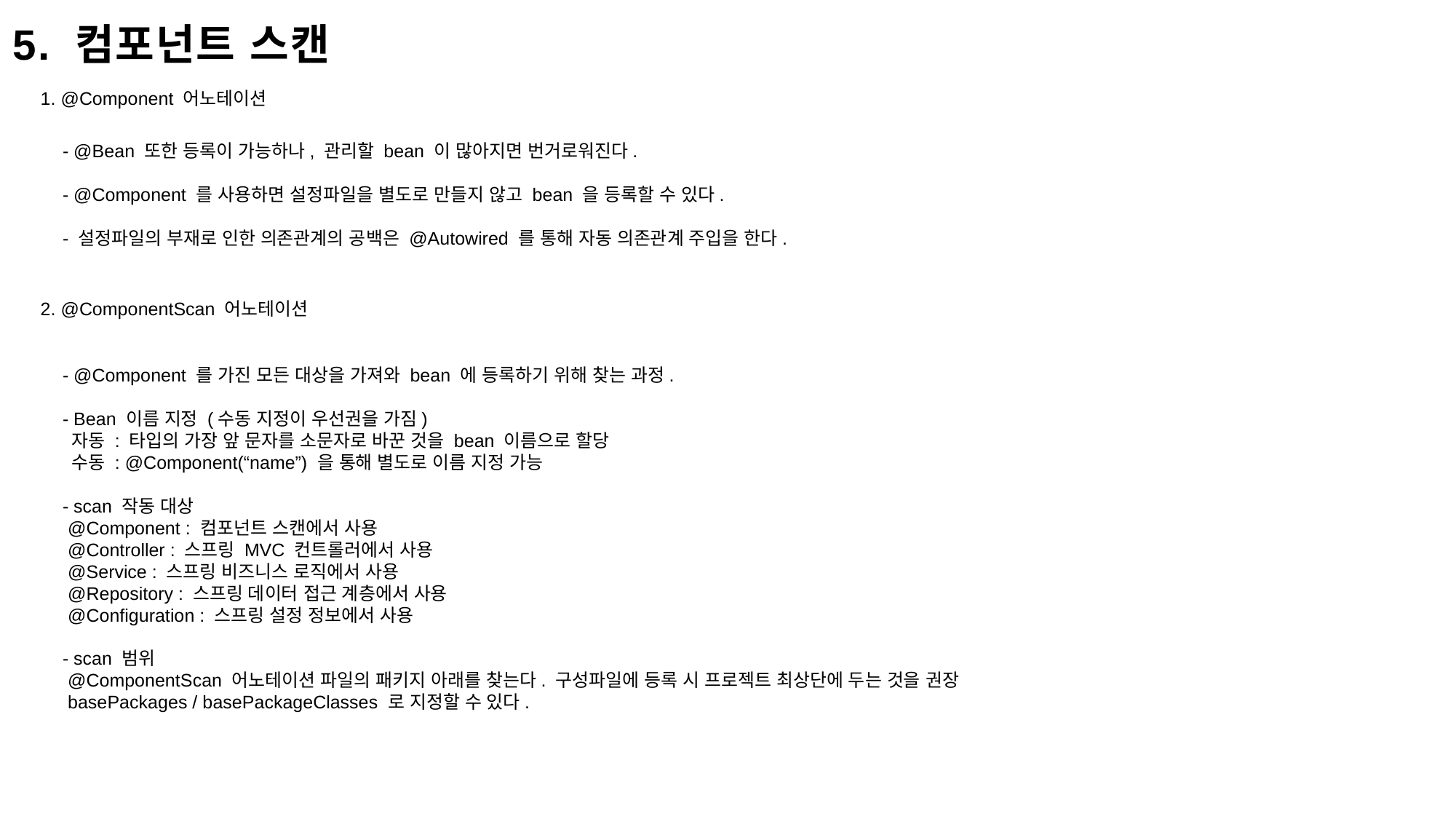

5. 컴포넌트 스캔
1. @Component 어노테이션
 - @Bean 또한 등록이 가능하나, 관리할 bean 이 많아지면 번거로워진다.

 - @Component 를 사용하면 설정파일을 별도로 만들지 않고 bean 을 등록할 수 있다.

 - 설정파일의 부재로 인한 의존관계의 공백은 @Autowired 를 통해 자동 의존관계 주입을 한다.
2. @ComponentScan 어노테이션
 - @Component 를 가진 모든 대상을 가져와 bean 에 등록하기 위해 찾는 과정.

 - Bean 이름 지정 (수동 지정이 우선권을 가짐)
  자동 : 타입의 가장 앞 문자를 소문자로 바꾼 것을 bean 이름으로 할당
  수동 : @Component(“name”) 을 통해 별도로 이름 지정 가능

 - scan 작동 대상
  @Component : 컴포넌트 스캔에서 사용
  @Controller : 스프링 MVC 컨트롤러에서 사용
  @Service : 스프링 비즈니스 로직에서 사용
  @Repository : 스프링 데이터 접근 계층에서 사용
  @Configuration : 스프링 설정 정보에서 사용

 - scan 범위
  @ComponentScan 어노테이션 파일의 패키지 아래를 찾는다. 구성파일에 등록 시 프로젝트 최상단에 두는 것을 권장
  basePackages / basePackageClasses 로 지정할 수 있다.